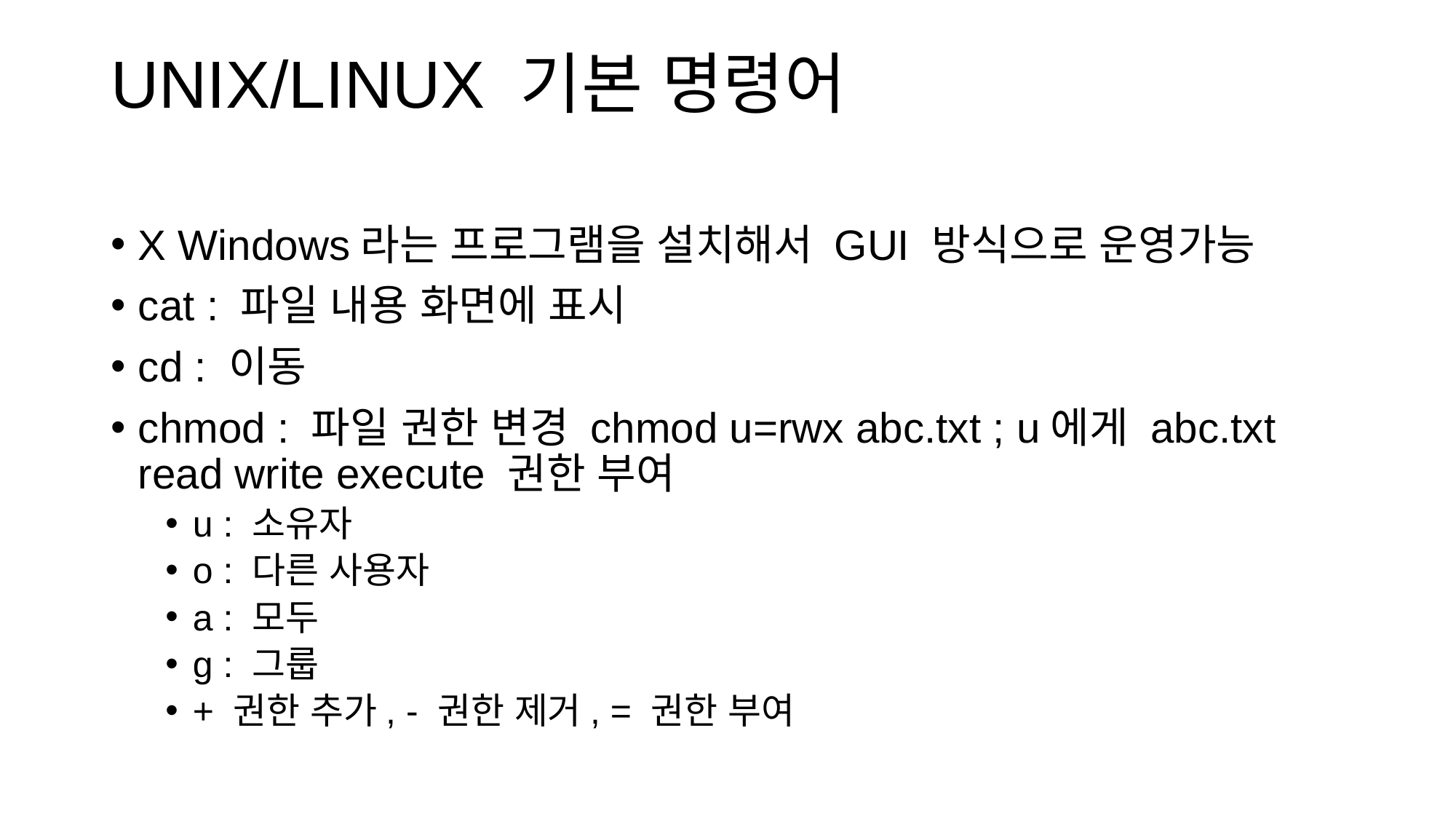

# UNIX/LINUX 기본 명령어

X Windows라는 프로그램을 설치해서 GUI 방식으로 운영가능
cat : 파일 내용 화면에 표시
cd : 이동
chmod : 파일 권한 변경 chmod u=rwx abc.txt ; u에게 abc.txt read write execute 권한 부여
u : 소유자
o : 다른 사용자
a : 모두
g : 그룹
+ 권한 추가, - 권한 제거, = 권한 부여